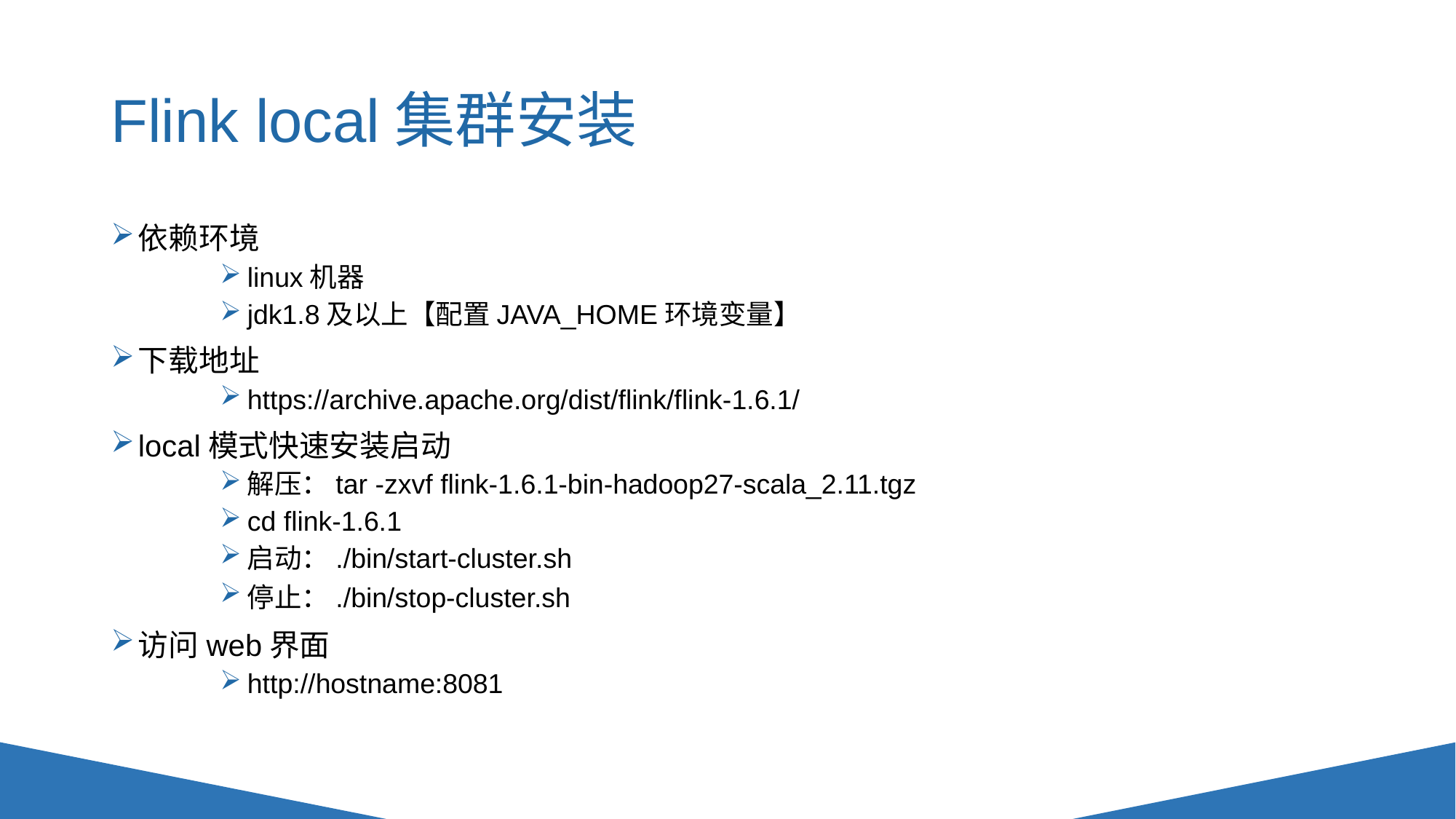

# Flink local集群安装
依赖环境
linux机器
jdk1.8及以上【配置JAVA_HOME环境变量】
下载地址
https://archive.apache.org/dist/flink/flink-1.6.1/
local模式快速安装启动
解压：tar -zxvf flink-1.6.1-bin-hadoop27-scala_2.11.tgz
cd flink-1.6.1
启动：./bin/start-cluster.sh
停止：./bin/stop-cluster.sh
访问web界面
http://hostname:8081